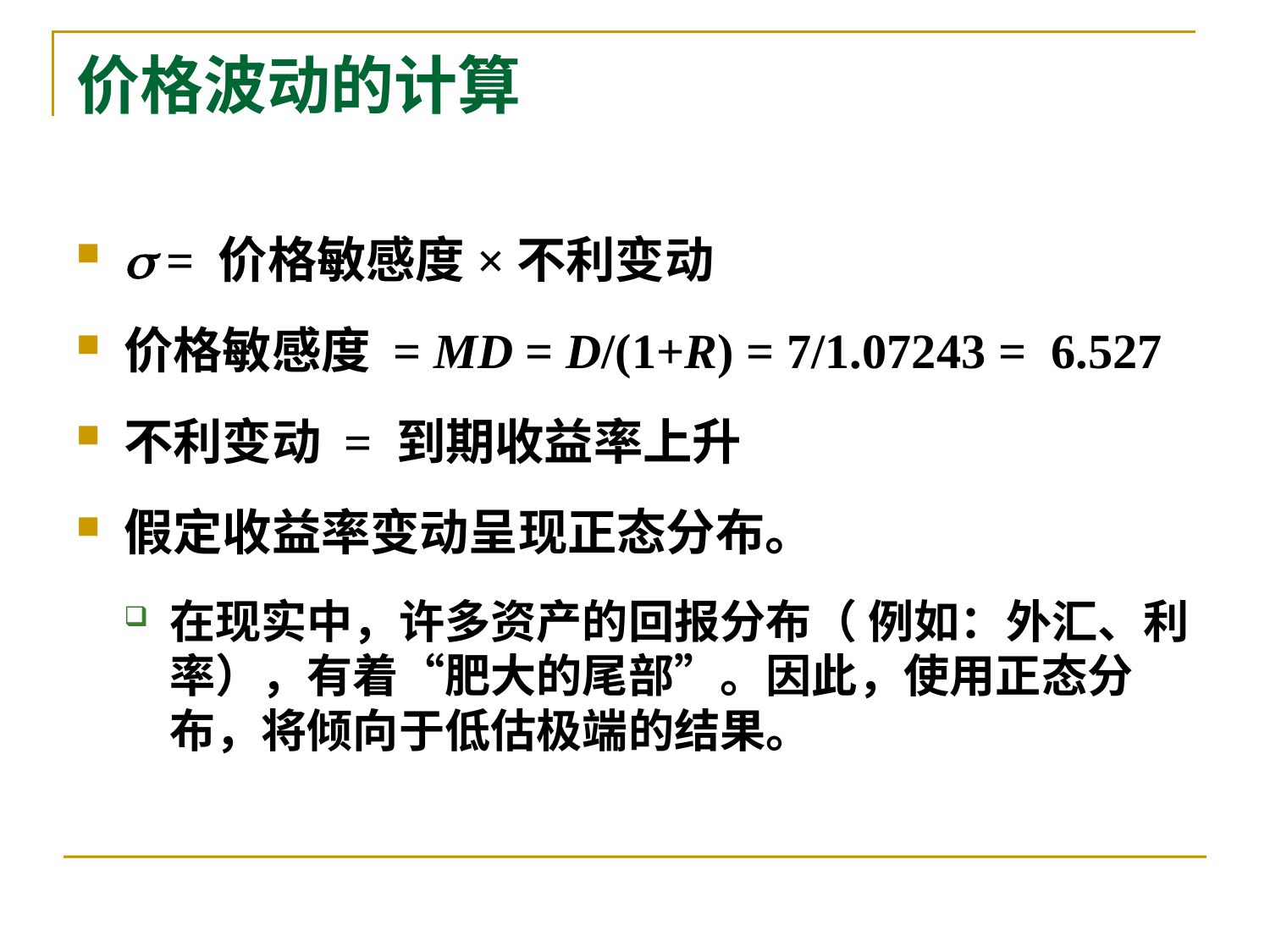

# 价格波动的计算
σ = 价格敏感度×不利变动
价格敏感度 = MD = D/(1+R) = 7/1.07243 =  6.527
不利变动 = 到期收益率上升
假定收益率变动呈现正态分布。
在现实中，许多资产的回报分布（ 例如：外汇、利率），有着“肥大的尾部”。因此，使用正态分布，将倾向于低估极端的结果。